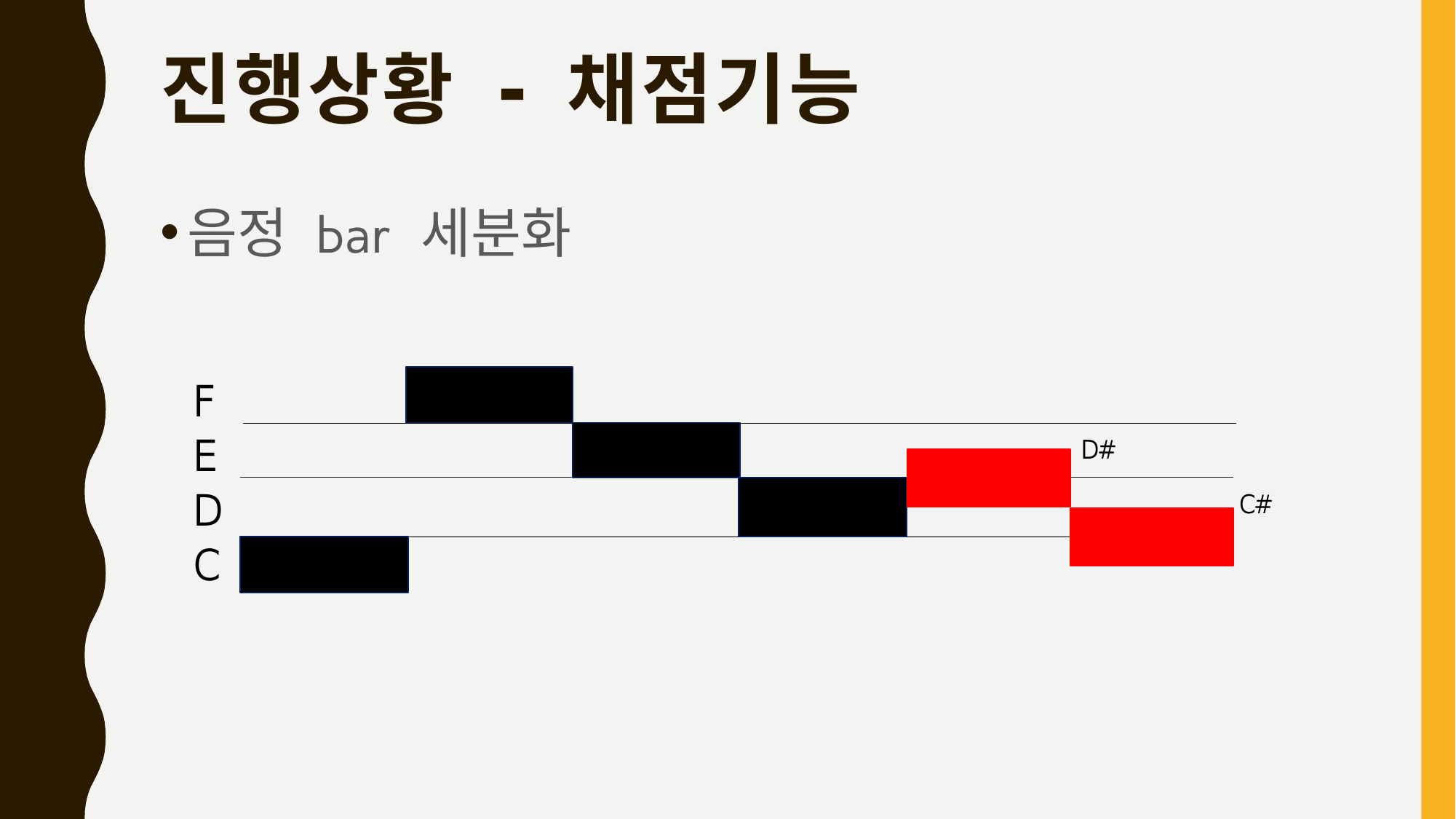

# 진행상황 - 채점기능
음정 bar 세분화

F
E
D
C

D#

C#